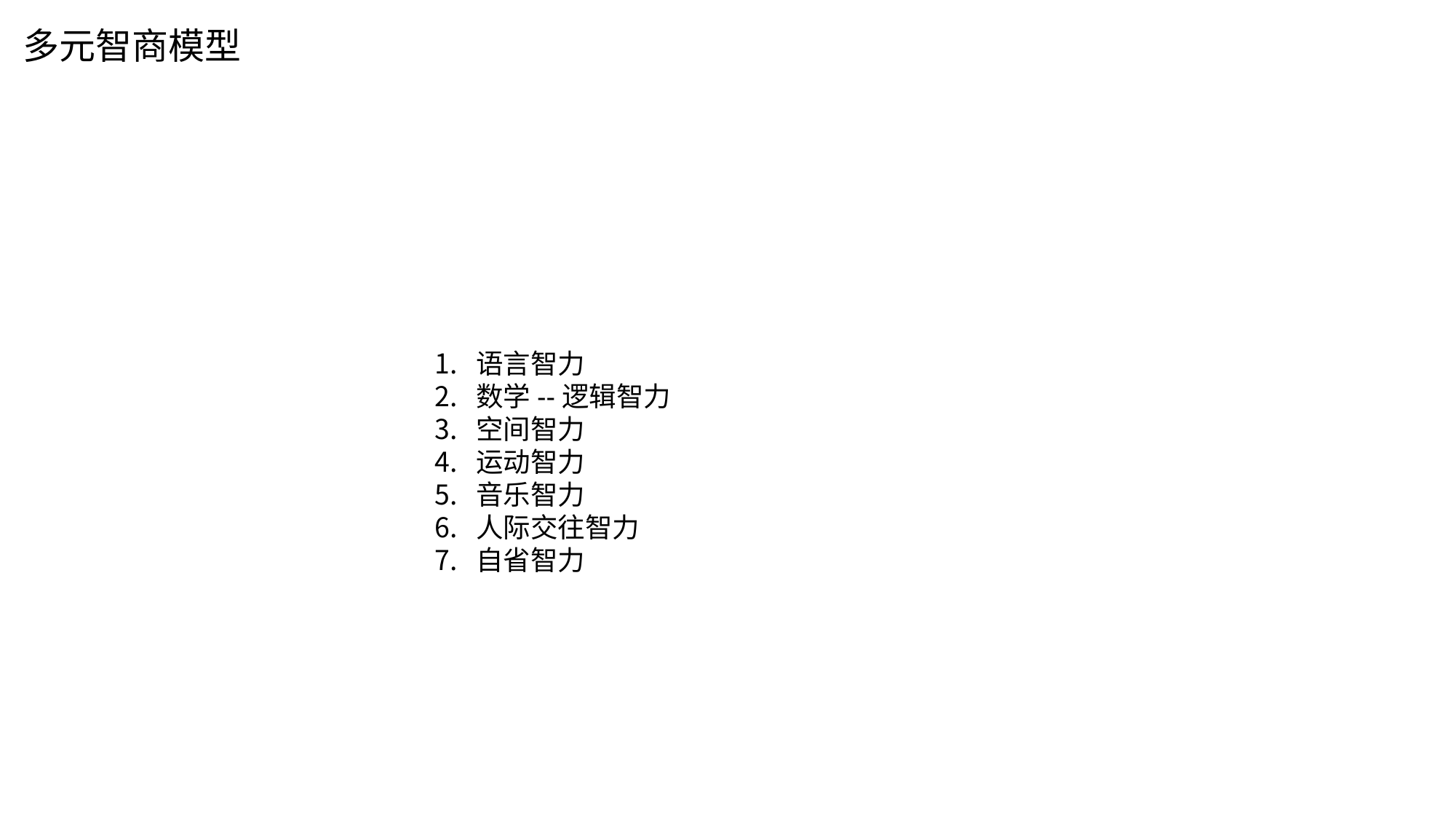

# 多元智商模型
语言智力
数学--逻辑智力
空间智力
运动智力
音乐智力
人际交往智力
自省智力